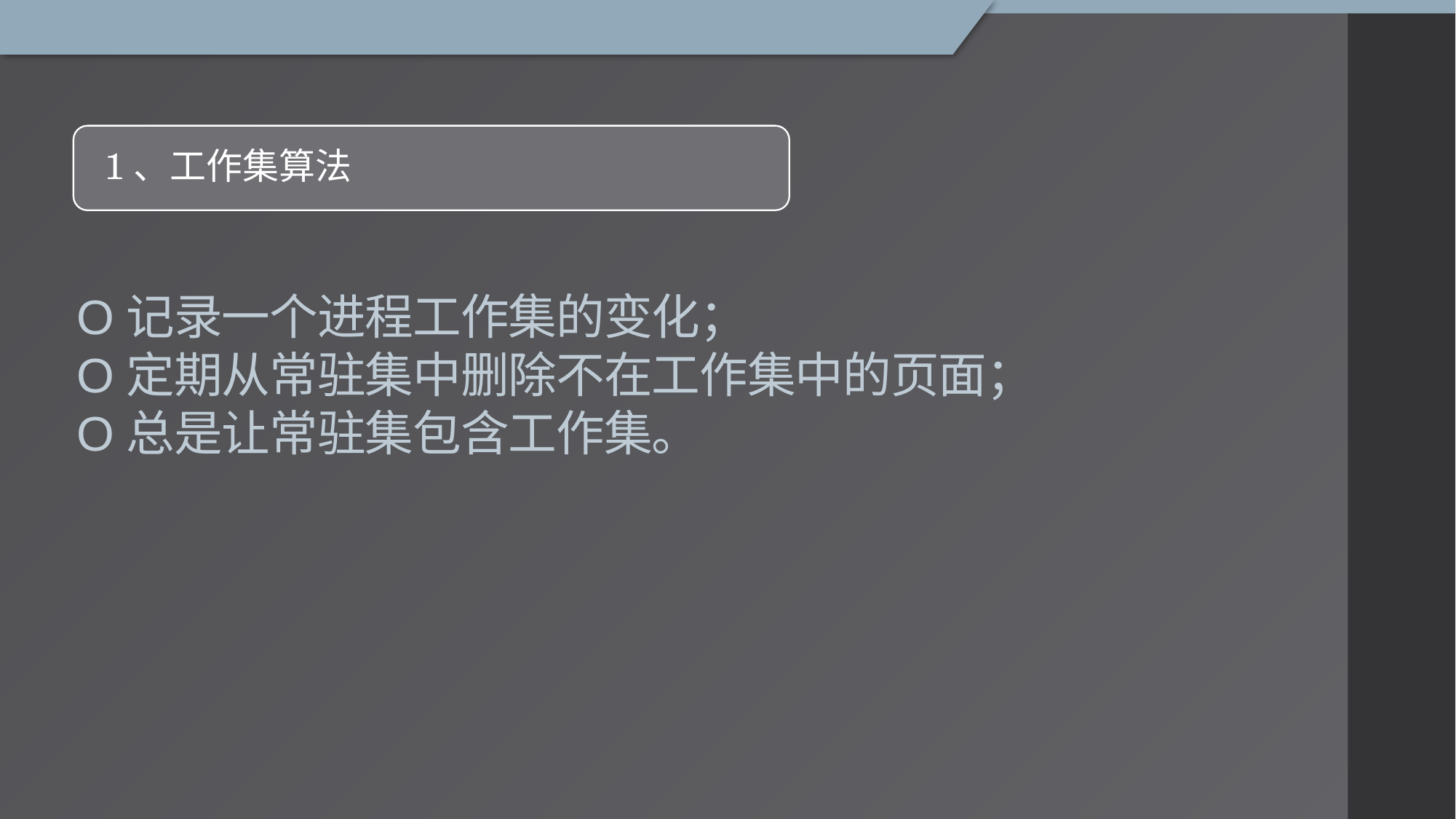

1、工作集算法
# O记录一个进程工作集的变化； O定期从常驻集中删除不在工作集中的页面； O总是让常驻集包含工作集。